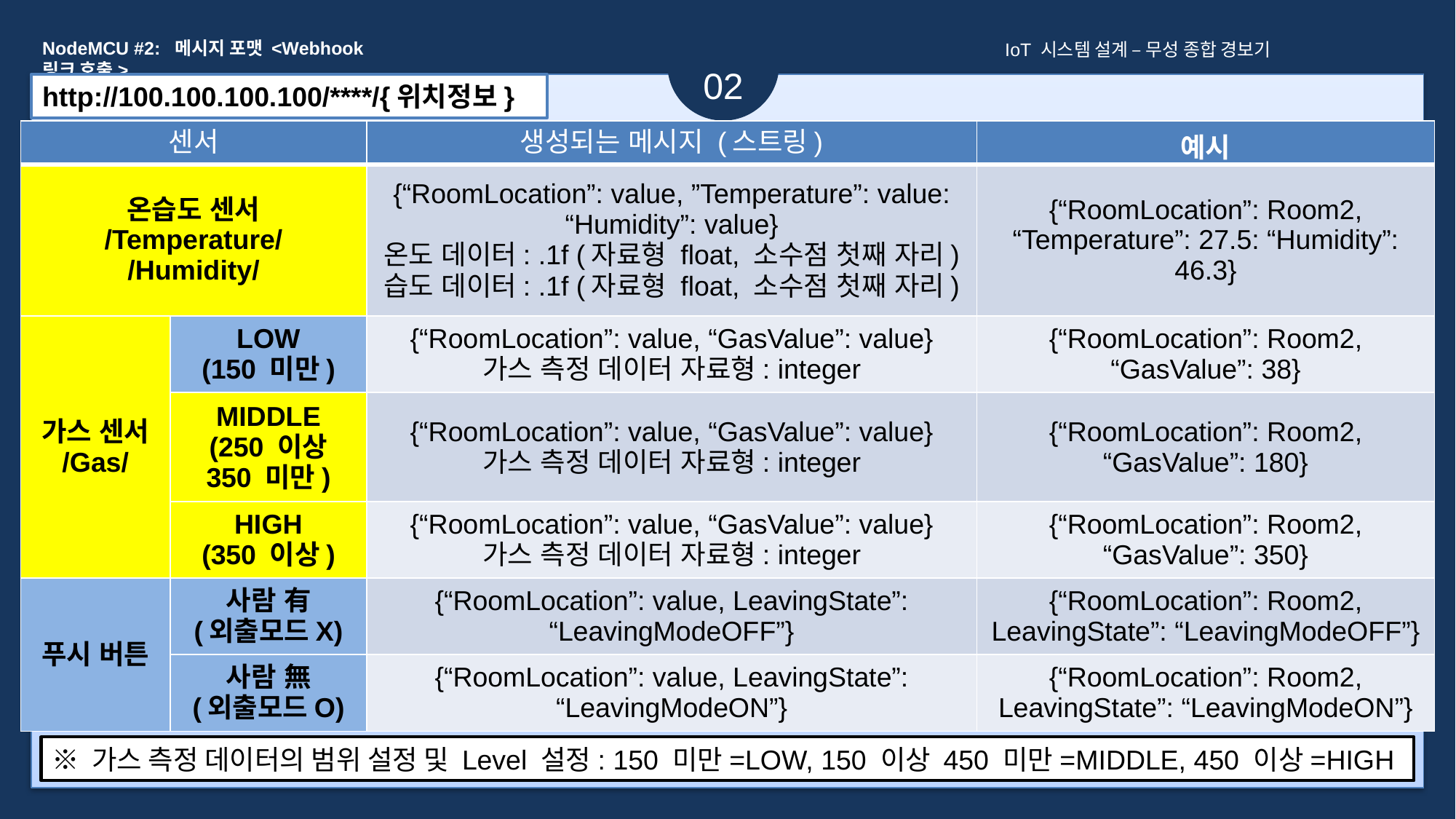

NodeMCU #2:  메시지 포맷 <Webhook 링크 호출>
IoT 시스템 설계 – 무성 종합 경보기
02

http://100.100.100.100/****/{위치정보}
| 센서 |  | 생성되는 메시지 (스트링) | 예시 |
| --- | --- | --- | --- |
| 온습도 센서 /Temperature/ /Humidity/ |  | {“RoomLocation”: value, ”Temperature”: value: “Humidity”: value} 온도 데이터: .1f (자료형 float, 소수점 첫째 자리) 습도 데이터: .1f (자료형 float, 소수점 첫째 자리) | {“RoomLocation”: Room2, “Temperature”: 27.5: “Humidity”: 46.3} |
| 가스 센서 /Gas/ | LOW (150 미만) | {“RoomLocation”: value, “GasValue”: value} 가스 측정 데이터 자료형: integer | {“RoomLocation”: Room2, “GasValue”: 38} |
|  | MIDDLE (250 이상 350 미만) | {“RoomLocation”: value, “GasValue”: value} 가스 측정 데이터 자료형: integer | {“RoomLocation”: Room2, “GasValue”: 180} |
|  | HIGH (350 이상) | {“RoomLocation”: value, “GasValue”: value} 가스 측정 데이터 자료형: integer | {“RoomLocation”: Room2, “GasValue”: 350} |
| 푸시 버튼 | 사람 有 (외출모드X) | {“RoomLocation”: value, LeavingState”: “LeavingModeOFF”} | {“RoomLocation”: Room2, LeavingState”: “LeavingModeOFF”} |
|  | 사람 無 (외출모드O) | {“RoomLocation”: value, LeavingState”: “LeavingModeON”} | {“RoomLocation”: Room2, LeavingState”: “LeavingModeON”} |
※ 가스 측정 데이터의 범위 설정 및 Level 설정: 150 미만=LOW, 150 이상 450 미만=MIDDLE, 450 이상=HIGH